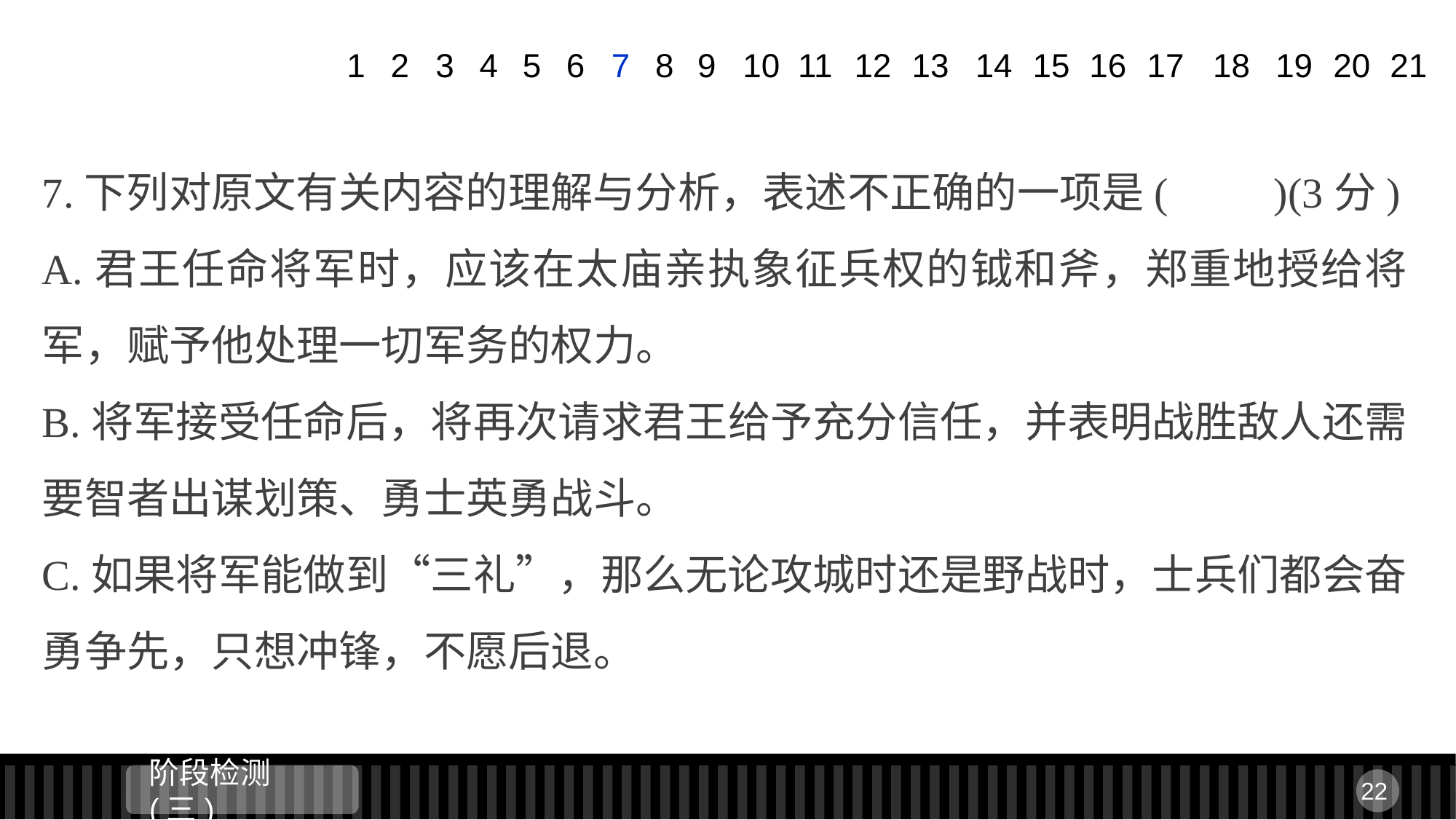

1
2
3
4
5
6
7
8
9
11
12
13
14
15
16
17
18
19
20
21
10
7.下列对原文有关内容的理解与分析，表述不正确的一项是(　　)(3分)
A.君王任命将军时，应该在太庙亲执象征兵权的钺和斧，郑重地授给将军，赋予他处理一切军务的权力。
B.将军接受任命后，将再次请求君王给予充分信任，并表明战胜敌人还需要智者出谋划策、勇士英勇战斗。
C.如果将军能做到“三礼”，那么无论攻城时还是野战时，士兵们都会奋勇争先，只想冲锋，不愿后退。